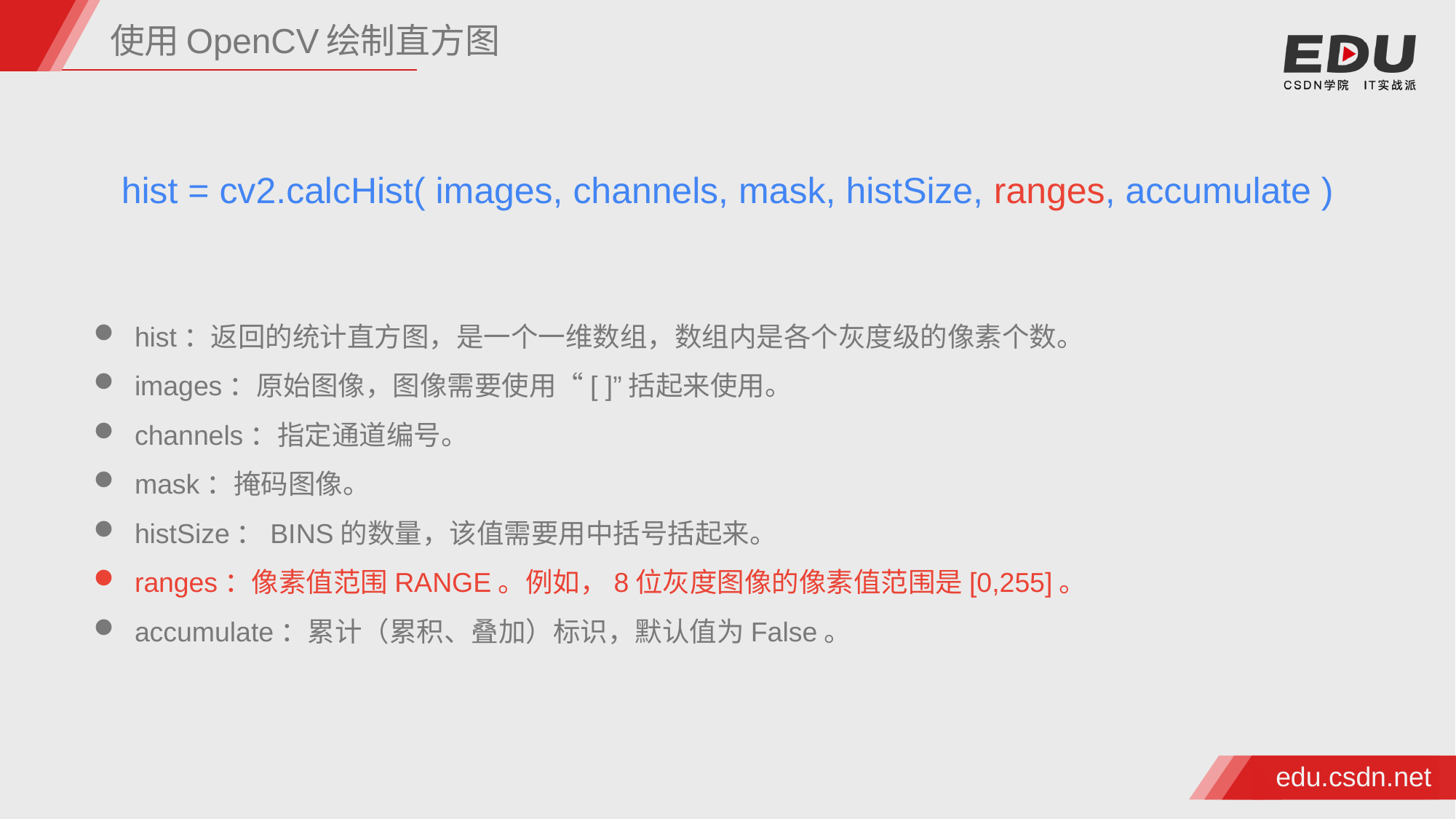

使用OpenCV绘制直方图
hist = cv2.calcHist( images, channels, mask, histSize, ranges, accumulate )
hist：返回的统计直方图，是一个一维数组，数组内是各个灰度级的像素个数。
images：原始图像，图像需要使用“[ ]”括起来使用。
channels：指定通道编号。
mask：掩码图像。
histSize：BINS的数量，该值需要用中括号括起来。
ranges：像素值范围RANGE。例如，8位灰度图像的像素值范围是[0,255]。
accumulate：累计（累积、叠加）标识，默认值为False。